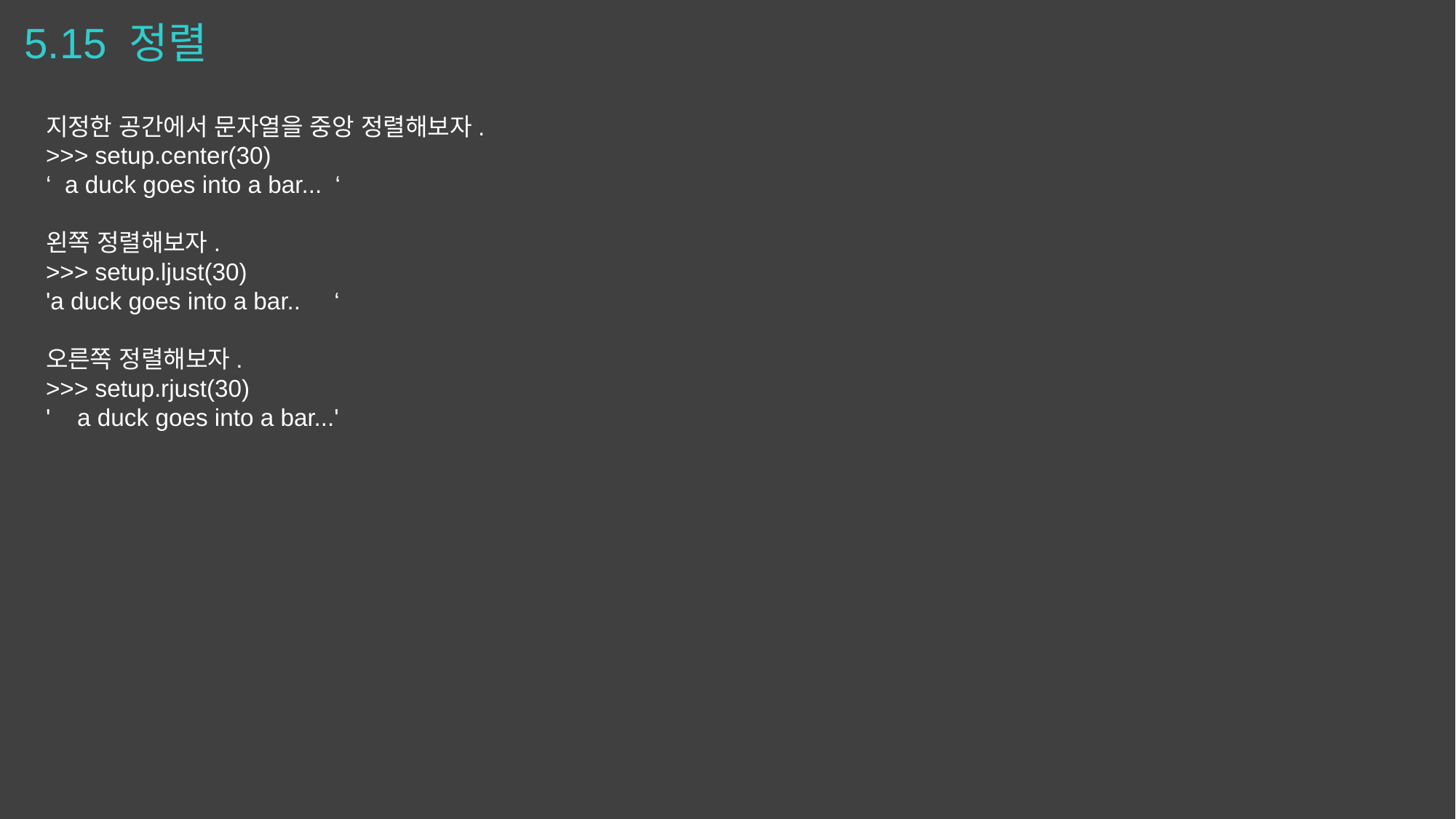

# 5.15 정렬
지정한 공간에서 문자열을 중앙 정렬해보자.
>>> setup.center(30)
‘  a duck goes into a bar...  ‘

왼쪽 정렬해보자.
>>> setup.ljust(30)
'a duck goes into a bar..     ‘

오른쪽 정렬해보자.
>>> setup.rjust(30)
'    a duck goes into a bar...'